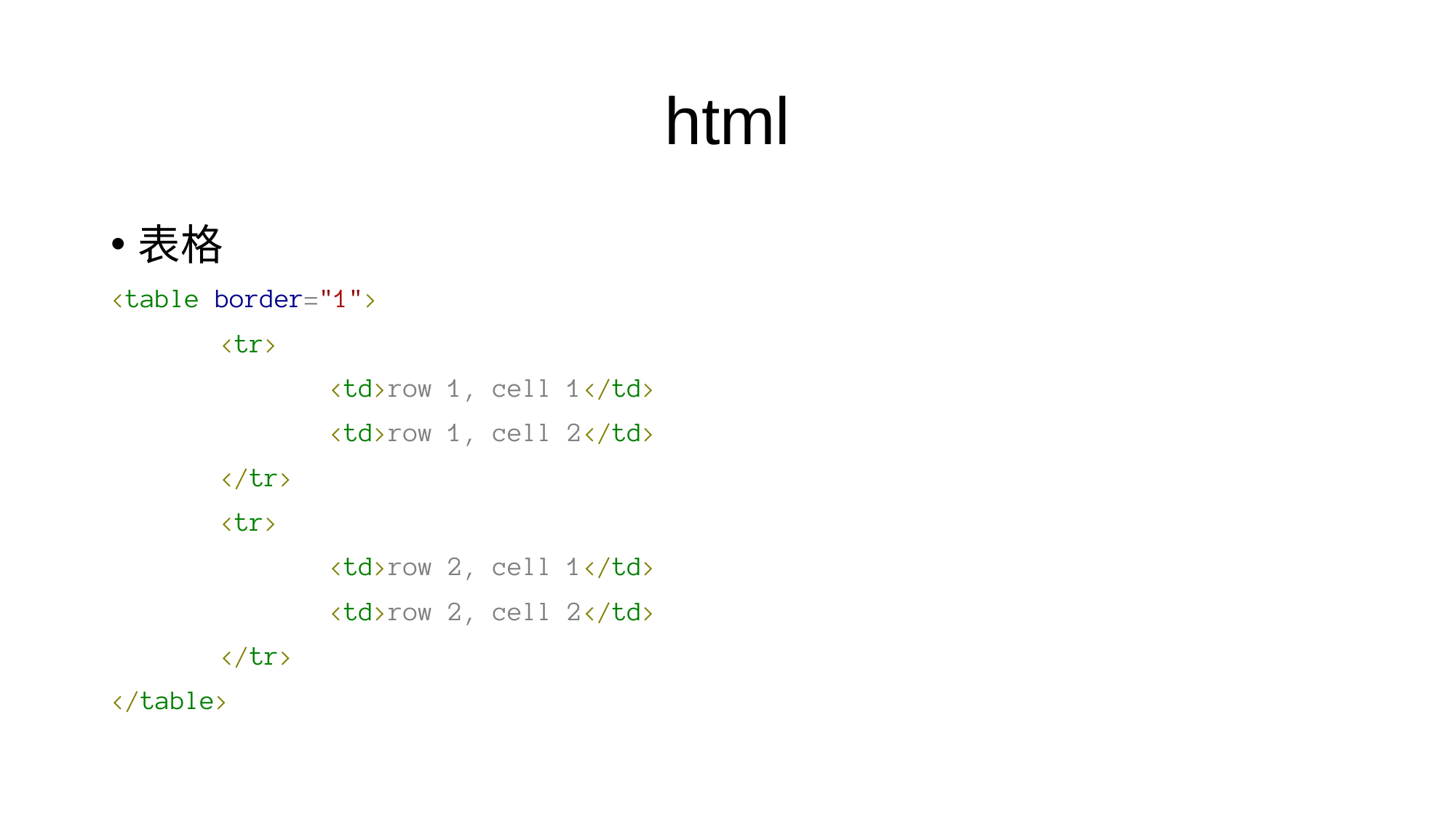

# html
表格
<table border="1">
	<tr>
		<td>row 1, cell 1</td>
		<td>row 1, cell 2</td>
	</tr>
	<tr>
		<td>row 2, cell 1</td>
		<td>row 2, cell 2</td>
	</tr>
</table>